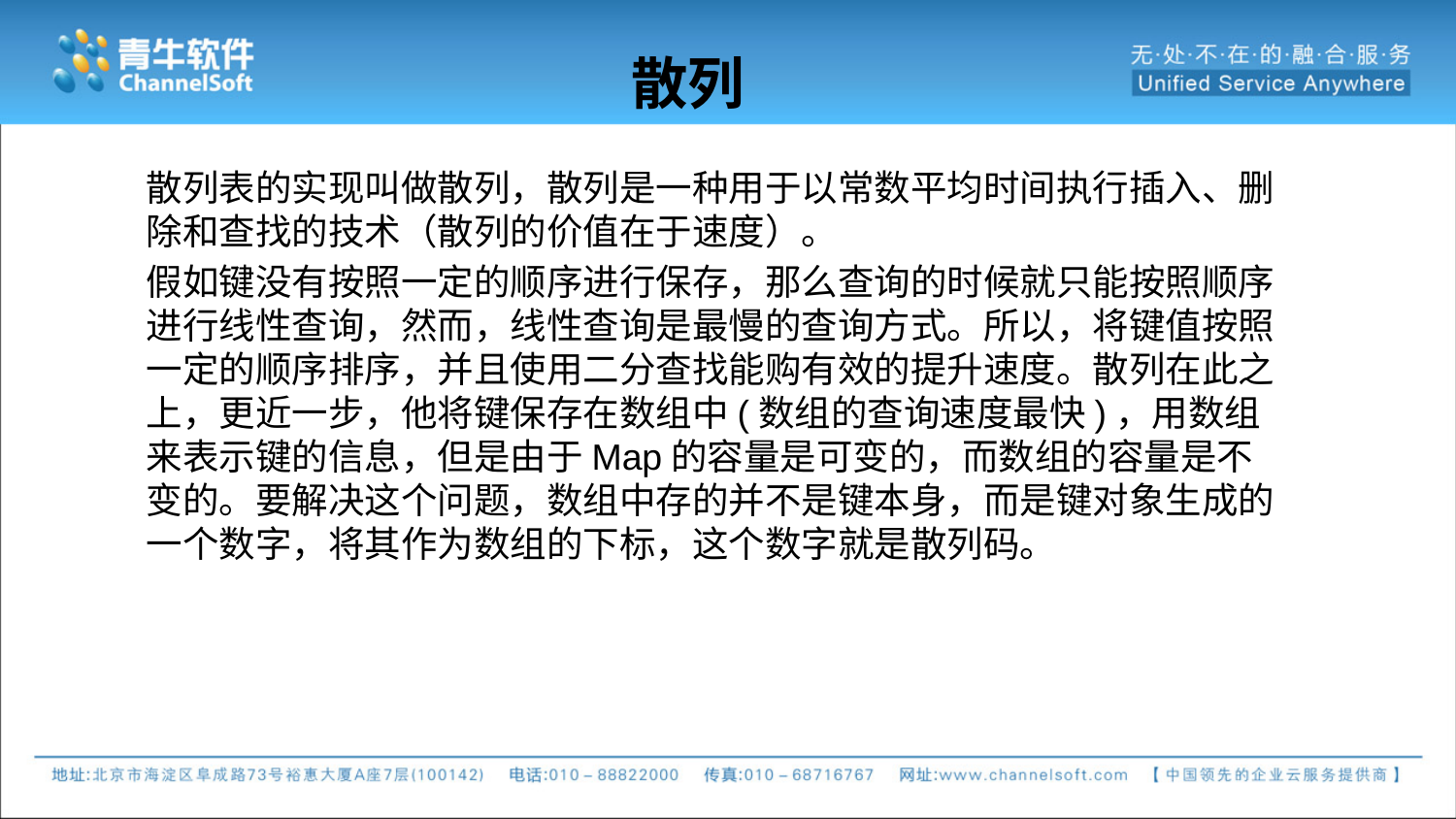

# 散列
散列表的实现叫做散列，散列是一种用于以常数平均时间执行插入、删除和查找的技术（散列的价值在于速度）。
假如键没有按照一定的顺序进行保存，那么查询的时候就只能按照顺序进行线性查询，然而，线性查询是最慢的查询方式。所以，将键值按照一定的顺序排序，并且使用二分查找能购有效的提升速度。散列在此之上，更近一步，他将键保存在数组中(数组的查询速度最快)，用数组来表示键的信息，但是由于Map的容量是可变的，而数组的容量是不变的。要解决这个问题，数组中存的并不是键本身，而是键对象生成的一个数字，将其作为数组的下标，这个数字就是散列码。